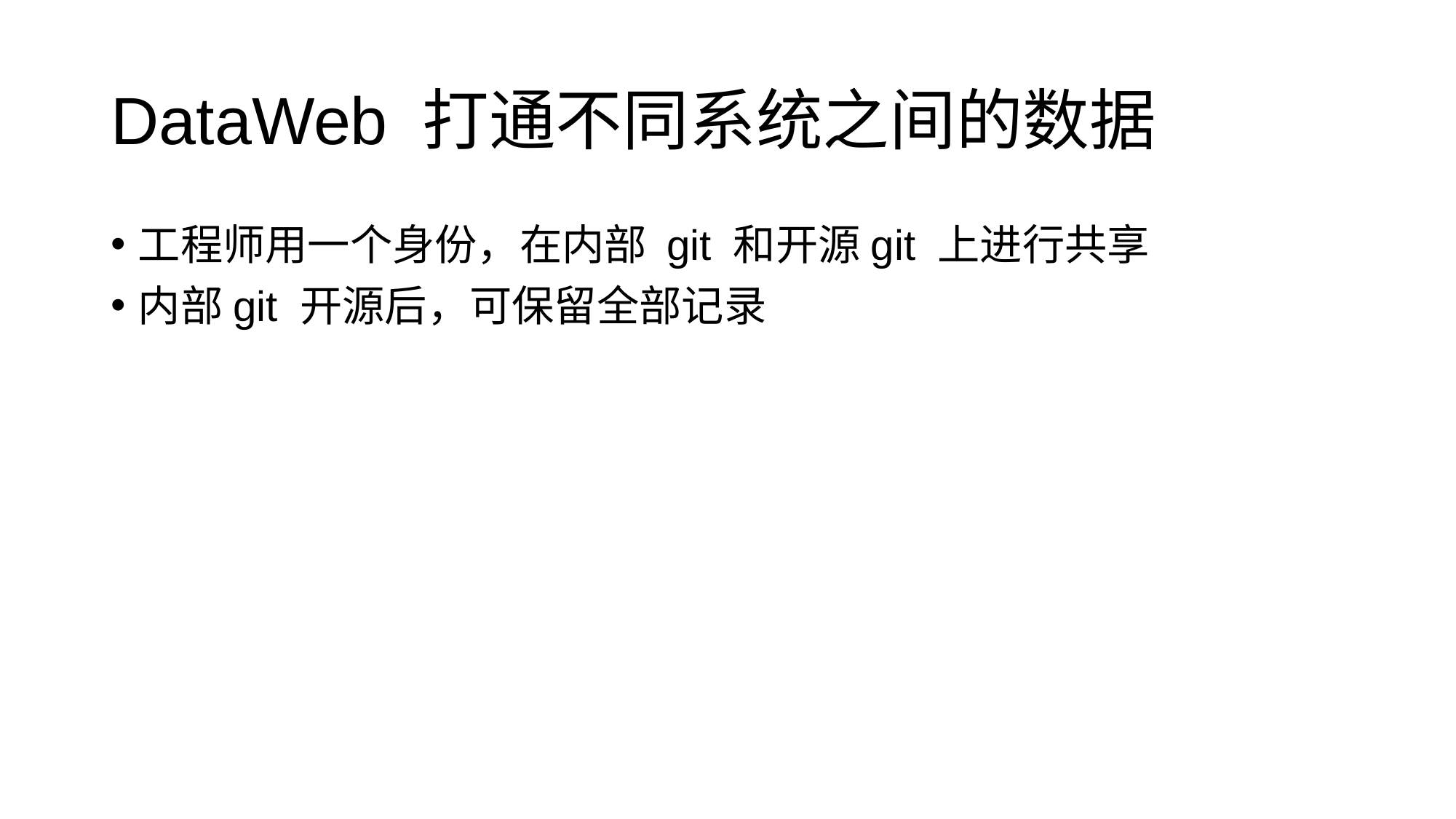

# DataWeb 打通不同系统之间的数据
工程师用一个身份，在内部 git 和开源git 上进行共享
内部git 开源后，可保留全部记录